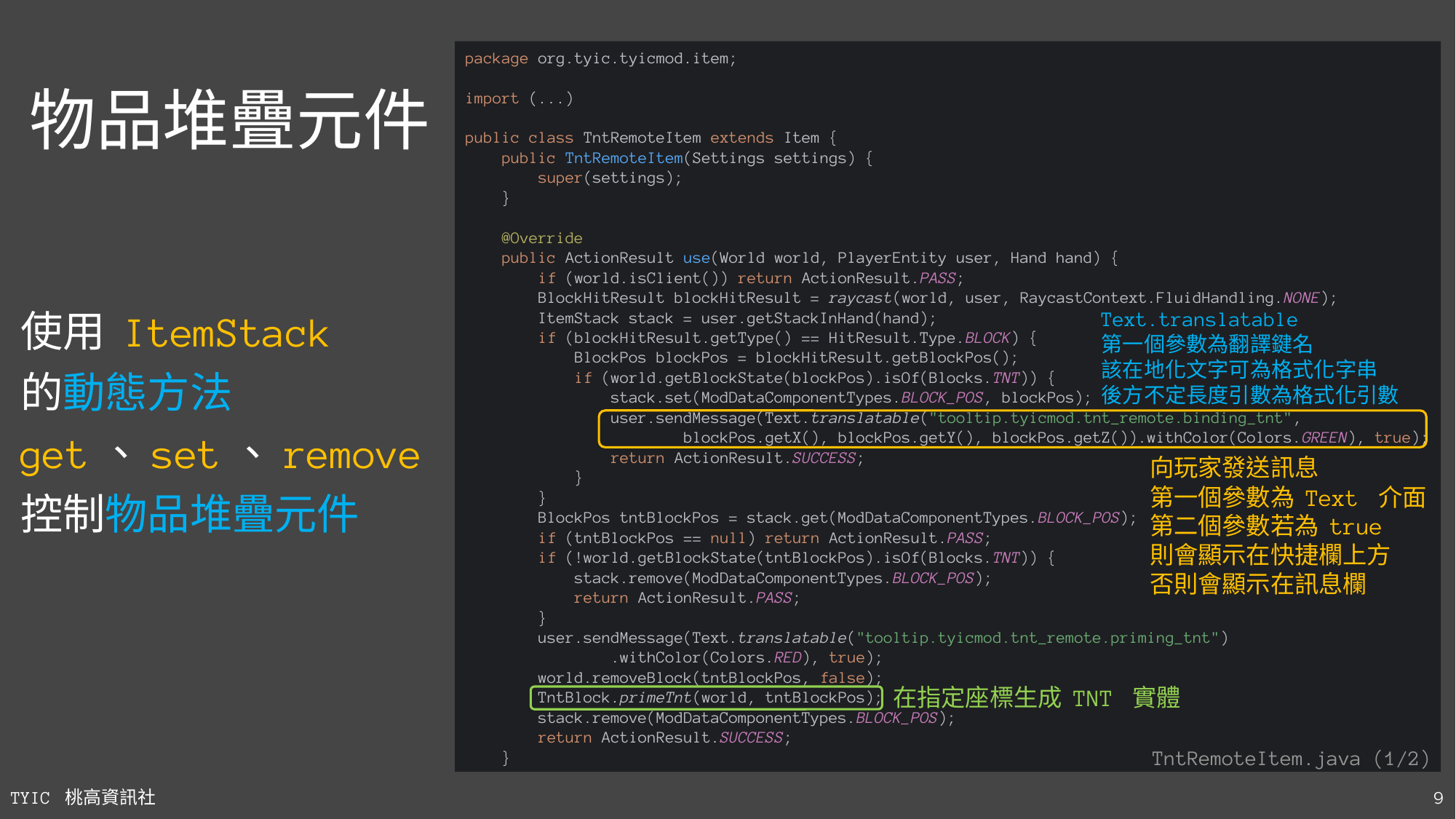

package org.tyic.tyicmod.item;
import (...)
public class TntRemoteItem extends Item {
    public TntRemoteItem(Settings settings) {
        super(settings);
    }
    @Override
    public ActionResult use(World world, PlayerEntity user, Hand hand) {
        if (world.isClient()) return ActionResult.PASS;
        BlockHitResult blockHitResult = raycast(world, user, RaycastContext.FluidHandling.NONE);
        ItemStack stack = user.getStackInHand(hand);
        if (blockHitResult.getType() == HitResult.Type.BLOCK) {
            BlockPos blockPos = blockHitResult.getBlockPos();
            if (world.getBlockState(blockPos).isOf(Blocks.TNT)) {
                stack.set(ModDataComponentTypes.BLOCK_POS, blockPos);
                user.sendMessage(Text.translatable("tooltip.tyicmod.tnt_remote.binding_tnt",
                        blockPos.getX(), blockPos.getY(), blockPos.getZ()).withColor(Colors.GREEN), true);
                return ActionResult.SUCCESS;
            }
        }
        BlockPos tntBlockPos = stack.get(ModDataComponentTypes.BLOCK_POS);
        if (tntBlockPos == null) return ActionResult.PASS;
        if (!world.getBlockState(tntBlockPos).isOf(Blocks.TNT)) {
            stack.remove(ModDataComponentTypes.BLOCK_POS);
            return ActionResult.PASS;
        }
        user.sendMessage(Text.translatable("tooltip.tyicmod.tnt_remote.priming_tnt")
                .withColor(Colors.RED), true);
        world.removeBlock(tntBlockPos, false);
        TntBlock.primeTnt(world, tntBlockPos);
        stack.remove(ModDataComponentTypes.BLOCK_POS);
        return ActionResult.SUCCESS;
    }
TntRemoteItem.java (1/2)
# 物品堆疊元件
Text.translatable
第一個參數為翻譯鍵名
該在地化文字可為格式化字串
後方不定長度引數為格式化引數
使用 ItemStack
的動態方法
get、set、remove
控制物品堆疊元件

向玩家發送訊息
第一個參數為 Text 介面
第二個參數若為 true
則會顯示在快捷欄上方
否則會顯示在訊息欄
在指定座標生成 TNT 實體